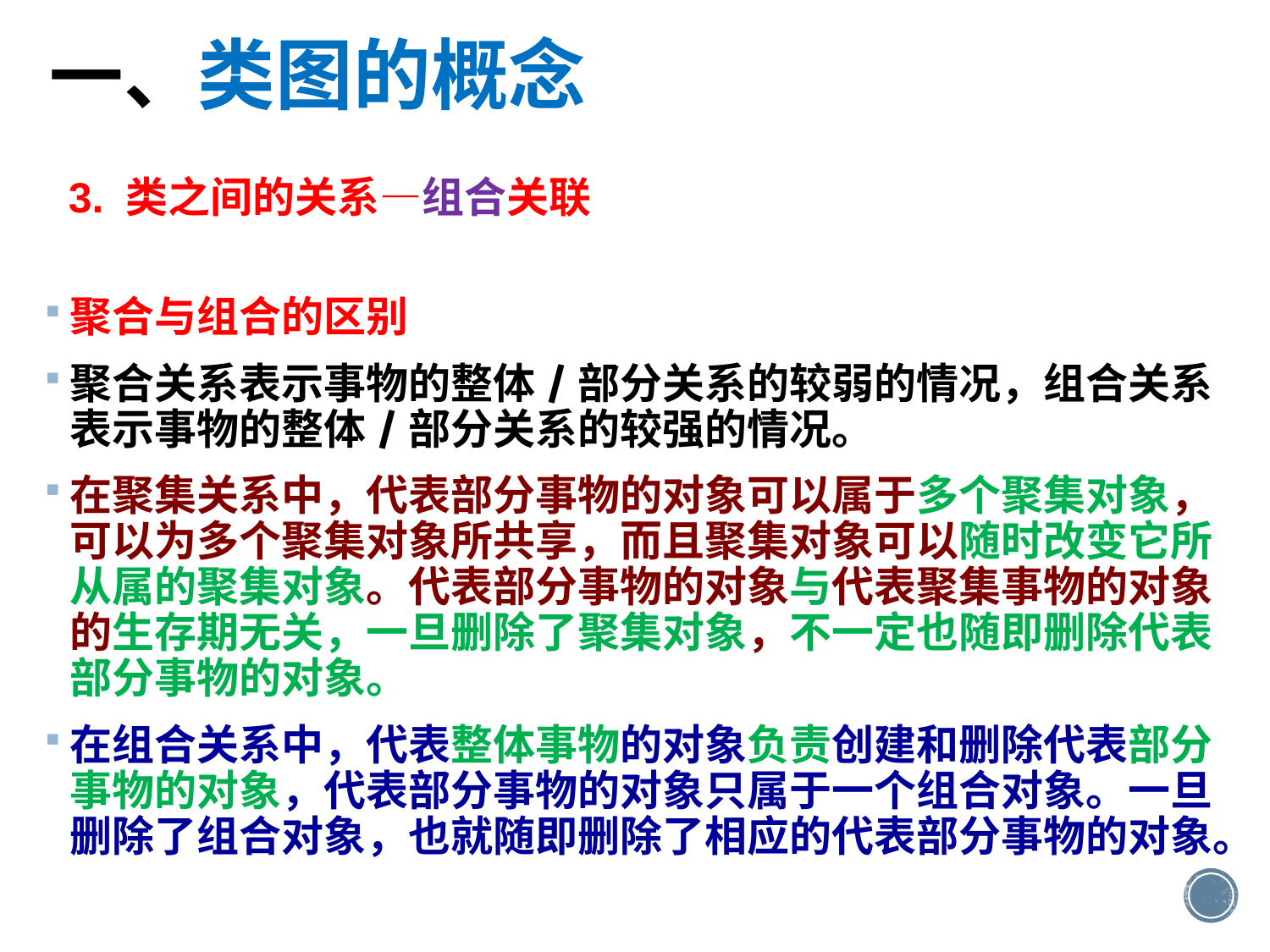

一、类图的概念
3. 类之间的关系—组合关联

聚合与组合的区别
聚合关系表示事物的整体/部分关系的较弱的情况，组合关系表示事物的整体/部分关系的较强的情况。
在聚集关系中，代表部分事物的对象可以属于多个聚集对象，可以为多个聚集对象所共享，而且聚集对象可以随时改变它所从属的聚集对象。代表部分事物的对象与代表聚集事物的对象的生存期无关，一旦删除了聚集对象，不一定也随即删除代表部分事物的对象。
在组合关系中，代表整体事物的对象负责创建和删除代表部分事物的对象，代表部分事物的对象只属于一个组合对象。一旦删除了组合对象，也就随即删除了相应的代表部分事物的对象。